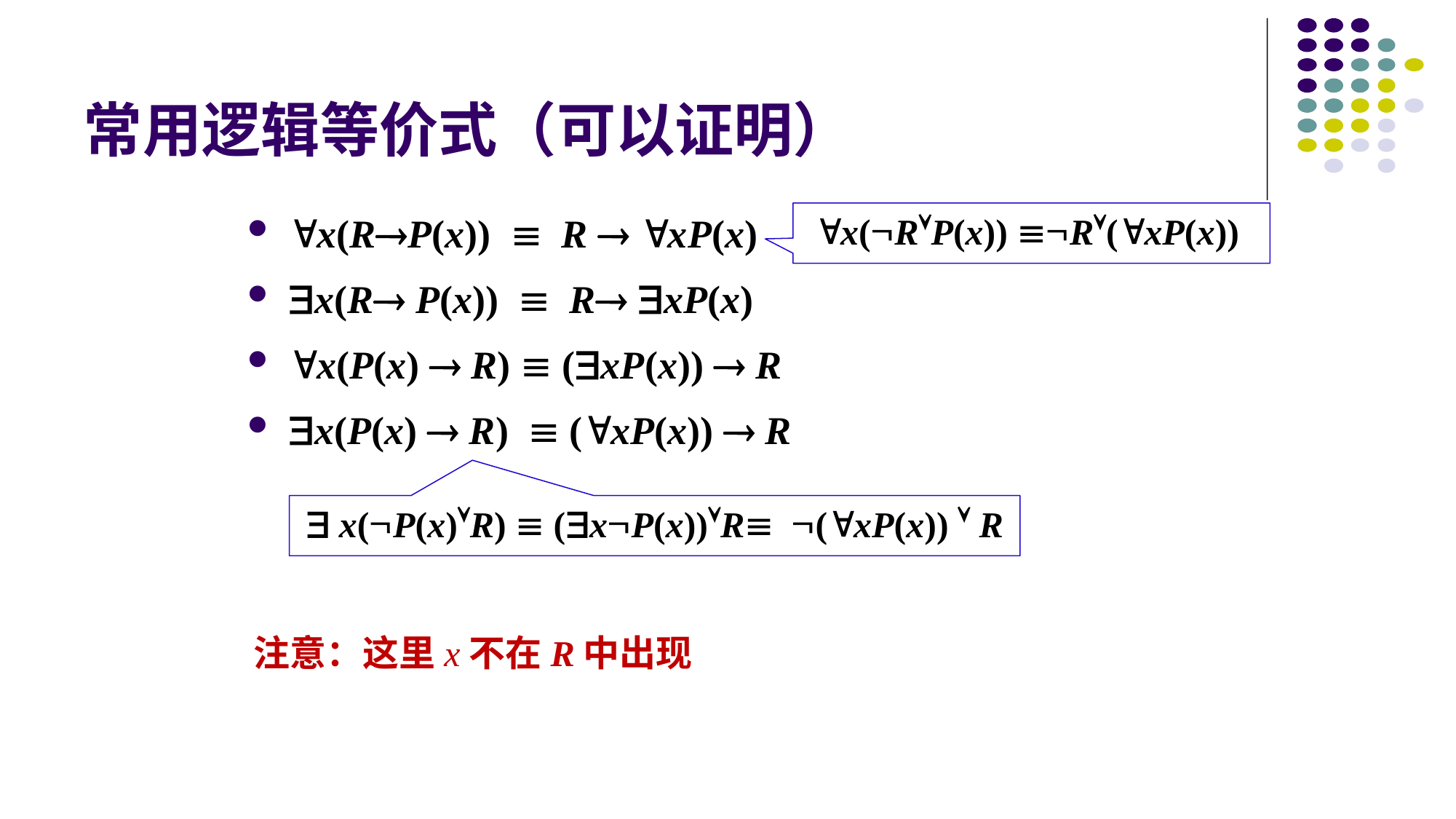

# 常用逻辑等价式（可以证明）
∀x(R→P(x))  ≡  R → ∀xP(x)
∃x(R→ P(x))  ≡  R→ ∃xP(x)
∀x(P(x) → R) ≡ (∃xP(x)) → R
∃x(P(x) → R)  ≡ (∀xP(x)) → R
∀x(¬R∨P(x)) ≡¬R∨(∀xP(x))
∃ x(¬P(x)∨R) ≡ (∃x¬P(x))∨R≡  ¬(∀xP(x)) ∨ R
注意：这里x不在R中出现